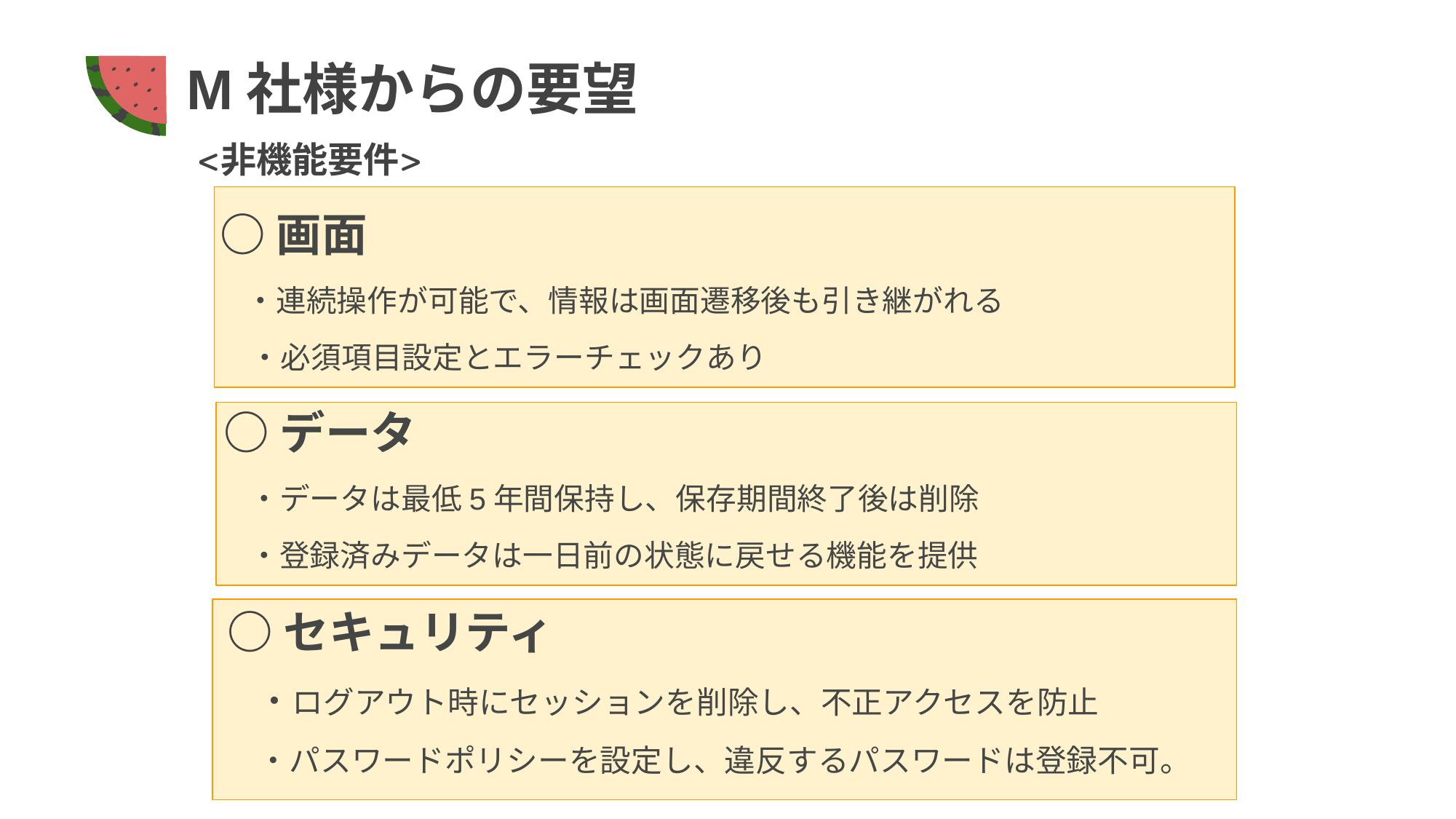

# M社様からの要望
<非機能要件>

○画面
　・連続操作が可能で、情報は画面遷移後も引き継がれる
　・必須項目設定とエラーチェックあり

○データ
　・データは最低5年間保持し、保存期間終了後は削除
　・登録済みデータは一日前の状態に戻せる機能を提供

○セキュリティ
　・ログアウト時にセッションを削除し、不正アクセスを防止
　・パスワードポリシーを設定し、違反するパスワードは登録不可。